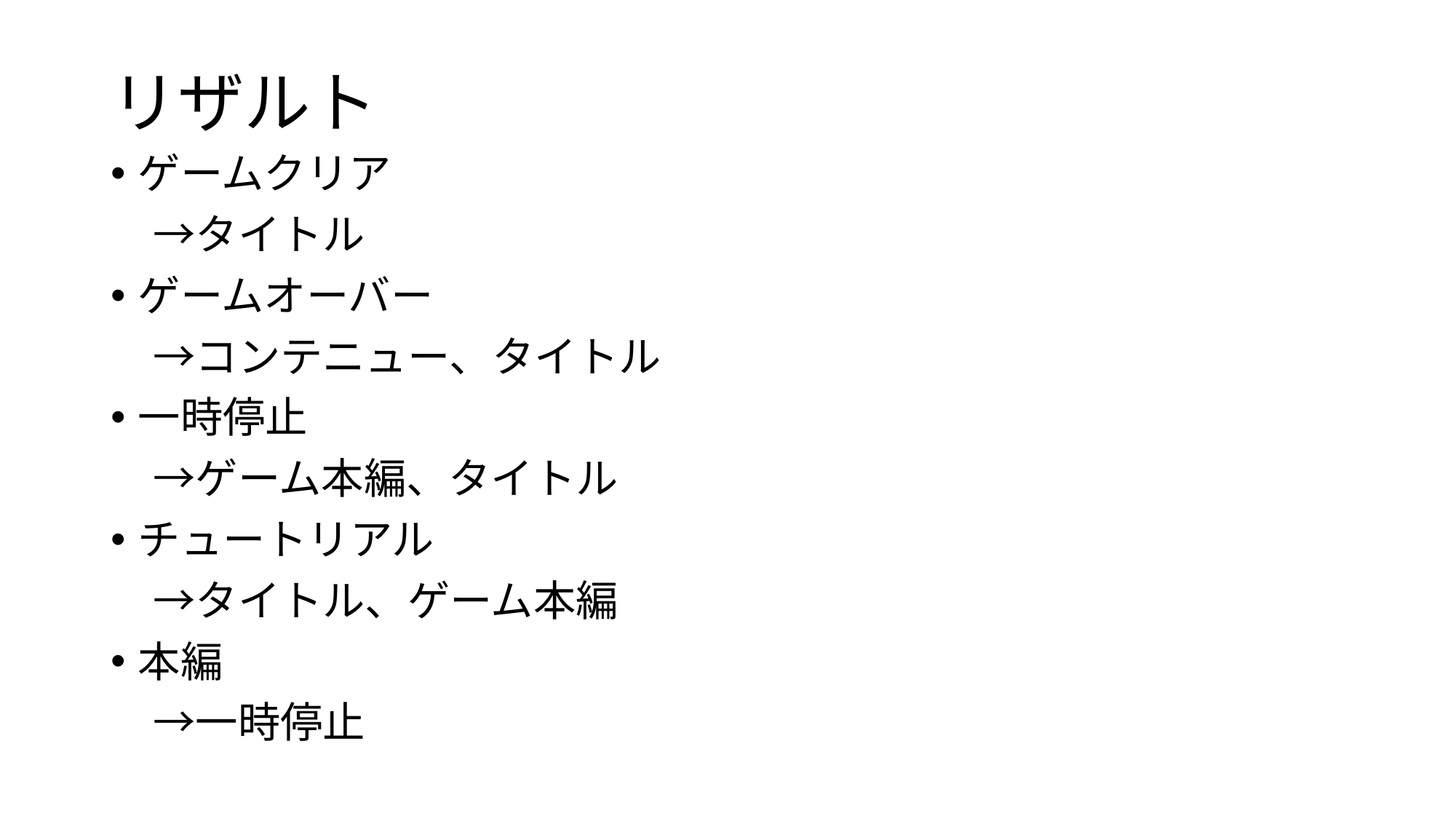

# リザルト
ゲームクリア
　→タイトル
ゲームオーバー
　→コンテニュー、タイトル
一時停止
　→ゲーム本編、タイトル
チュートリアル
　→タイトル、ゲーム本編
本編
　→一時停止